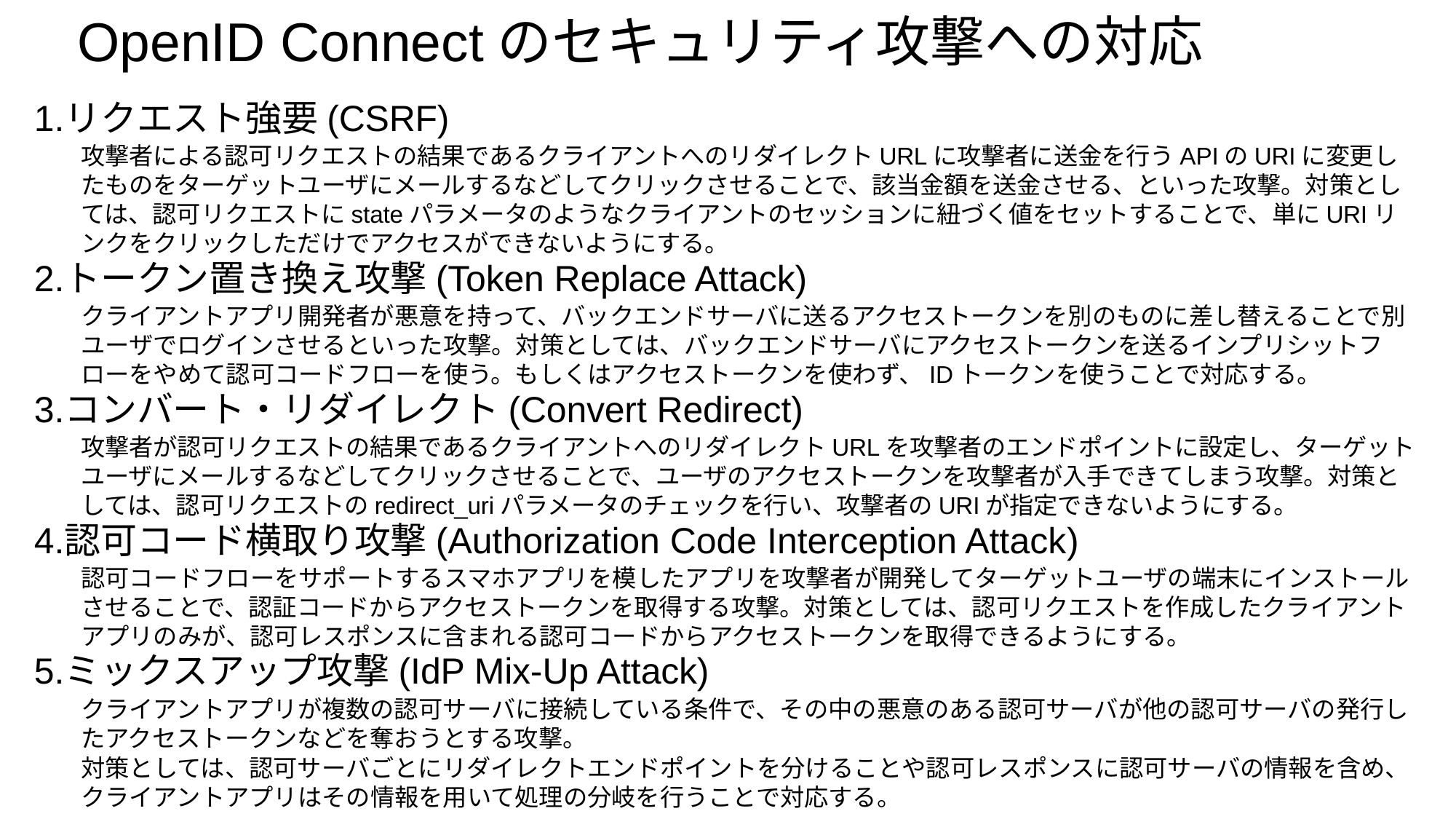

OpenID Connectのセキュリティ攻撃への対応
リクエスト強要(CSRF)
攻撃者による認可リクエストの結果であるクライアントへのリダイレクトURLに攻撃者に送金を行うAPIのURIに変更したものをターゲットユーザにメールするなどしてクリックさせることで、該当金額を送金させる、といった攻撃。対策としては、認可リクエストにstateパラメータのようなクライアントのセッションに紐づく値をセットすることで、単にURIリンクをクリックしただけでアクセスができないようにする。
トークン置き換え攻撃(Token Replace Attack)
クライアントアプリ開発者が悪意を持って、バックエンドサーバに送るアクセストークンを別のものに差し替えることで別ユーザでログインさせるといった攻撃。対策としては、バックエンドサーバにアクセストークンを送るインプリシットフローをやめて認可コードフローを使う。もしくはアクセストークンを使わず、IDトークンを使うことで対応する。
コンバート・リダイレクト(Convert Redirect)
攻撃者が認可リクエストの結果であるクライアントへのリダイレクトURLを攻撃者のエンドポイントに設定し、ターゲットユーザにメールするなどしてクリックさせることで、ユーザのアクセストークンを攻撃者が入手できてしまう攻撃。対策としては、認可リクエストのredirect_uriパラメータのチェックを行い、攻撃者のURIが指定できないようにする。
認可コード横取り攻撃(Authorization Code Interception Attack)
認可コードフローをサポートするスマホアプリを模したアプリを攻撃者が開発してターゲットユーザの端末にインストールさせることで、認証コードからアクセストークンを取得する攻撃。対策としては、認可リクエストを作成したクライアントアプリのみが、認可レスポンスに含まれる認可コードからアクセストークンを取得できるようにする。
ミックスアップ攻撃(IdP Mix-Up Attack)
クライアントアプリが複数の認可サーバに接続している条件で、その中の悪意のある認可サーバが他の認可サーバの発行したアクセストークンなどを奪おうとする攻撃。
対策としては、認可サーバごとにリダイレクトエンドポイントを分けることや認可レスポンスに認可サーバの情報を含め、クライアントアプリはその情報を用いて処理の分岐を行うことで対応する。